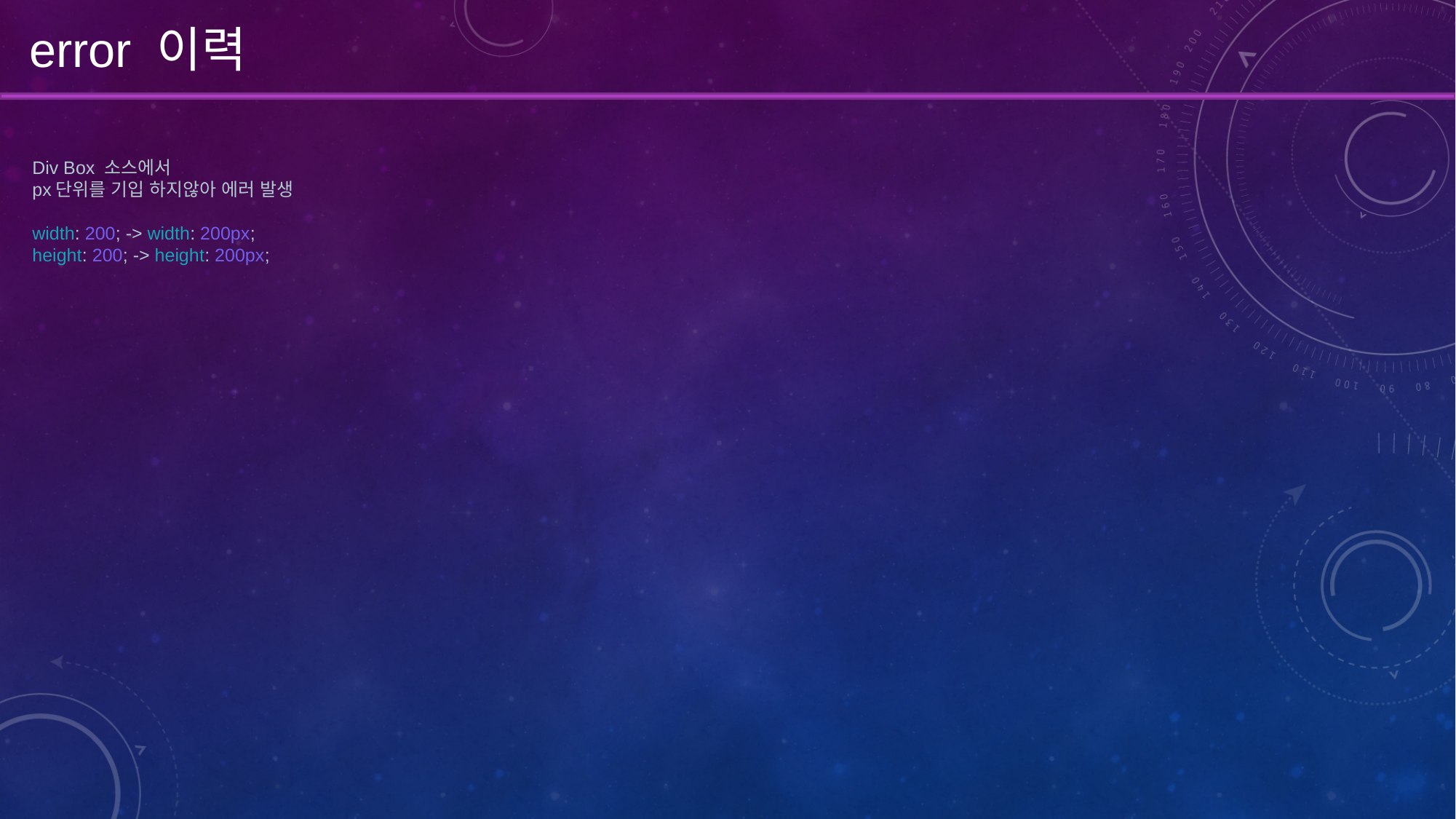

error 이력

Div Box 소스에서
px단위를 기입 하지않아 에러 발생

width: 200; -> width: 200px;
height: 200; -> height: 200px;